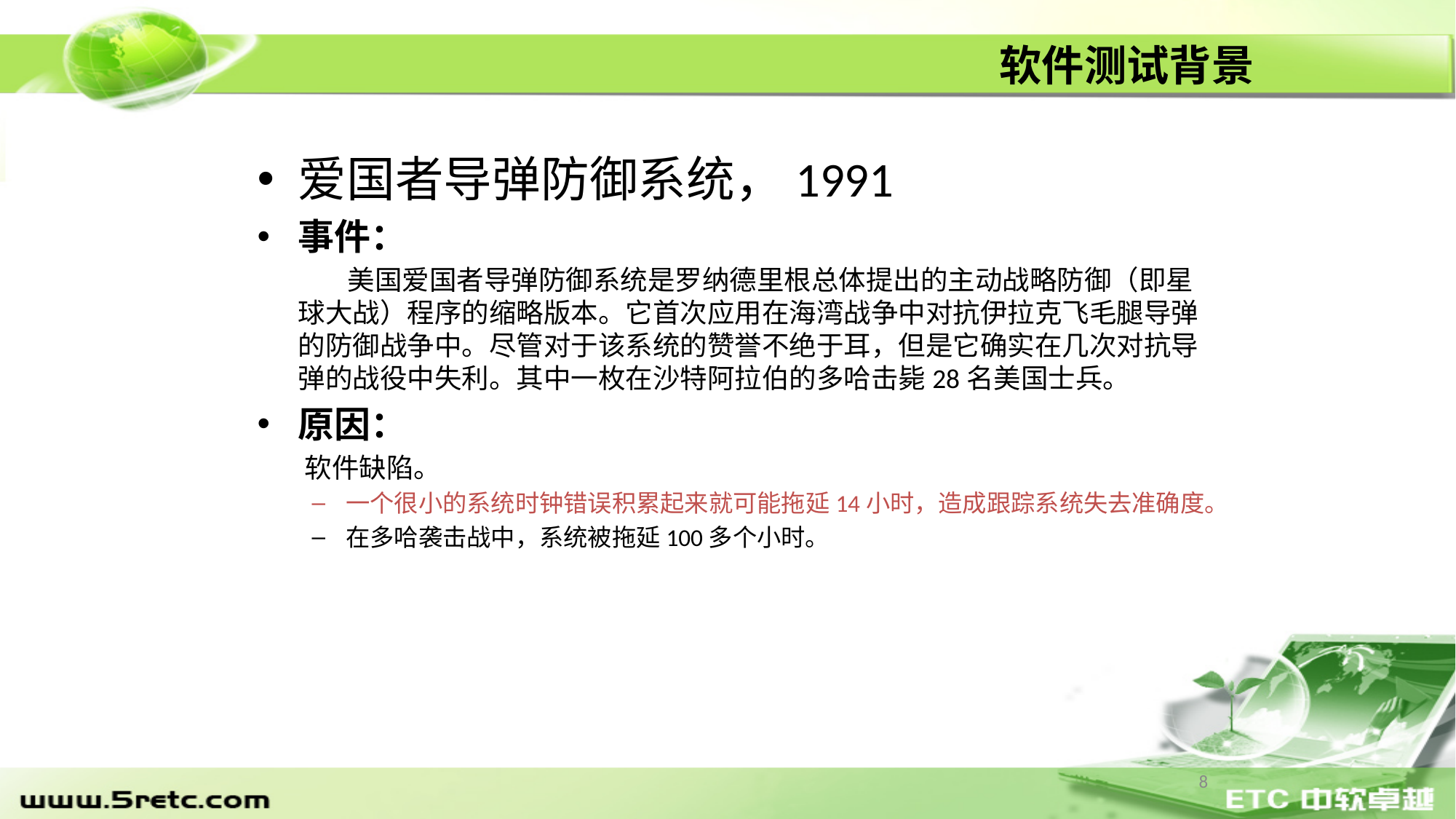

软件测试背景
爱国者导弹防御系统，1991
事件：
                  美国爱国者导弹防御系统是罗纳德里根总体提出的主动战略防御（即星球大战）程序的缩略版本。它首次应用在海湾战争中对抗伊拉克飞毛腿导弹的防御战争中。尽管对于该系统的赞誉不绝于耳，但是它确实在几次对抗导弹的战役中失利。其中一枚在沙特阿拉伯的多哈击毙28名美国士兵。
原因：
         软件缺陷。
一个很小的系统时钟错误积累起来就可能拖延14小时，造成跟踪系统失去准确度。
在多哈袭击战中，系统被拖延100多个小时。

8